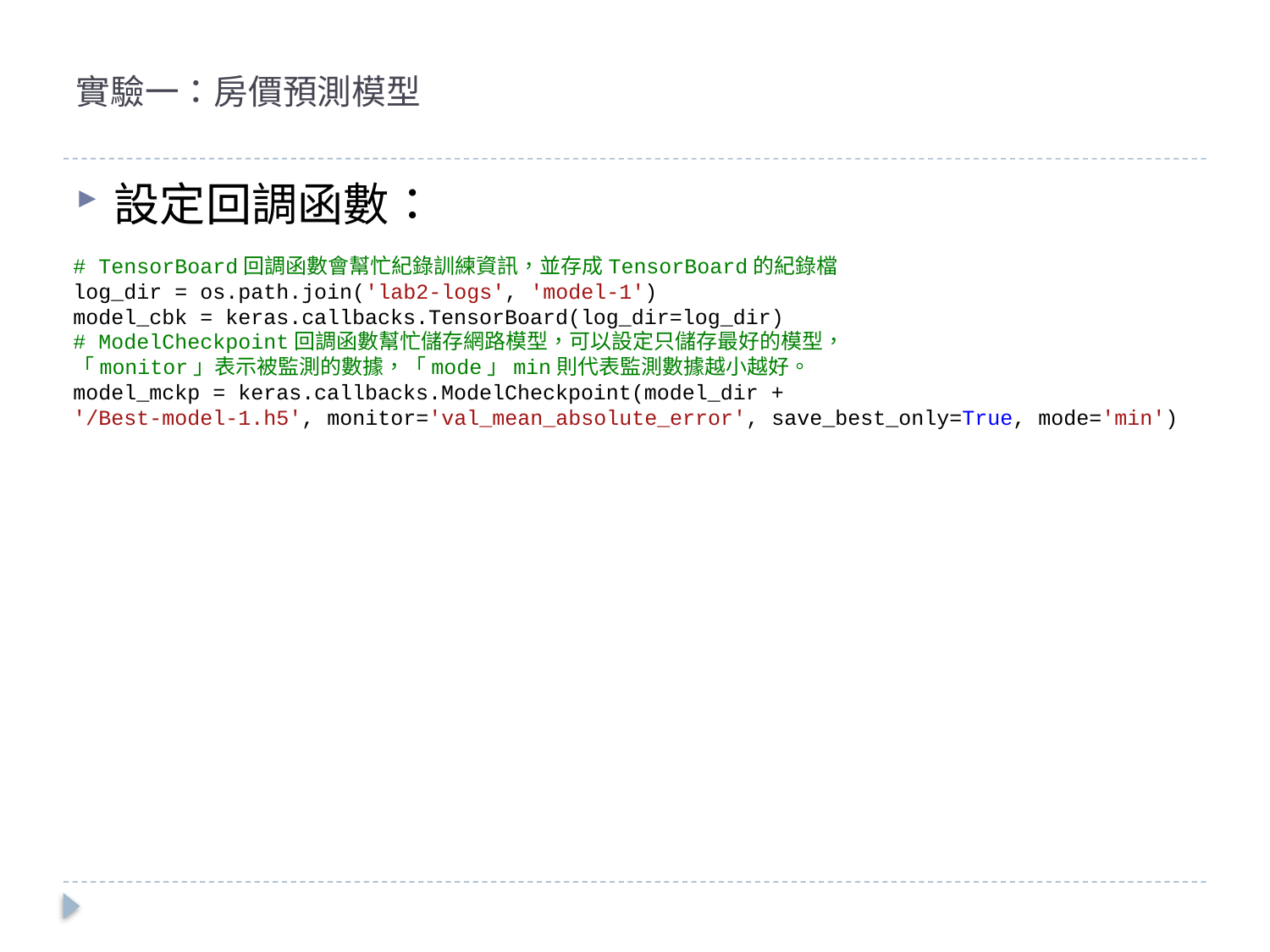

# 實驗一：房價預測模型
設定回調函數：
# TensorBoard回調函數會幫忙紀錄訓練資訊，並存成TensorBoard的紀錄檔
log_dir = os.path.join('lab2-logs', 'model-1')
model_cbk = keras.callbacks.TensorBoard(log_dir=log_dir)
# ModelCheckpoint回調函數幫忙儲存網路模型，可以設定只儲存最好的模型，
「monitor」表示被監測的數據，「mode」min則代表監測數據越小越好。
model_mckp = keras.callbacks.ModelCheckpoint(model_dir +
'/Best-model-1.h5', monitor='val_mean_absolute_error', save_best_only=True, mode='min')